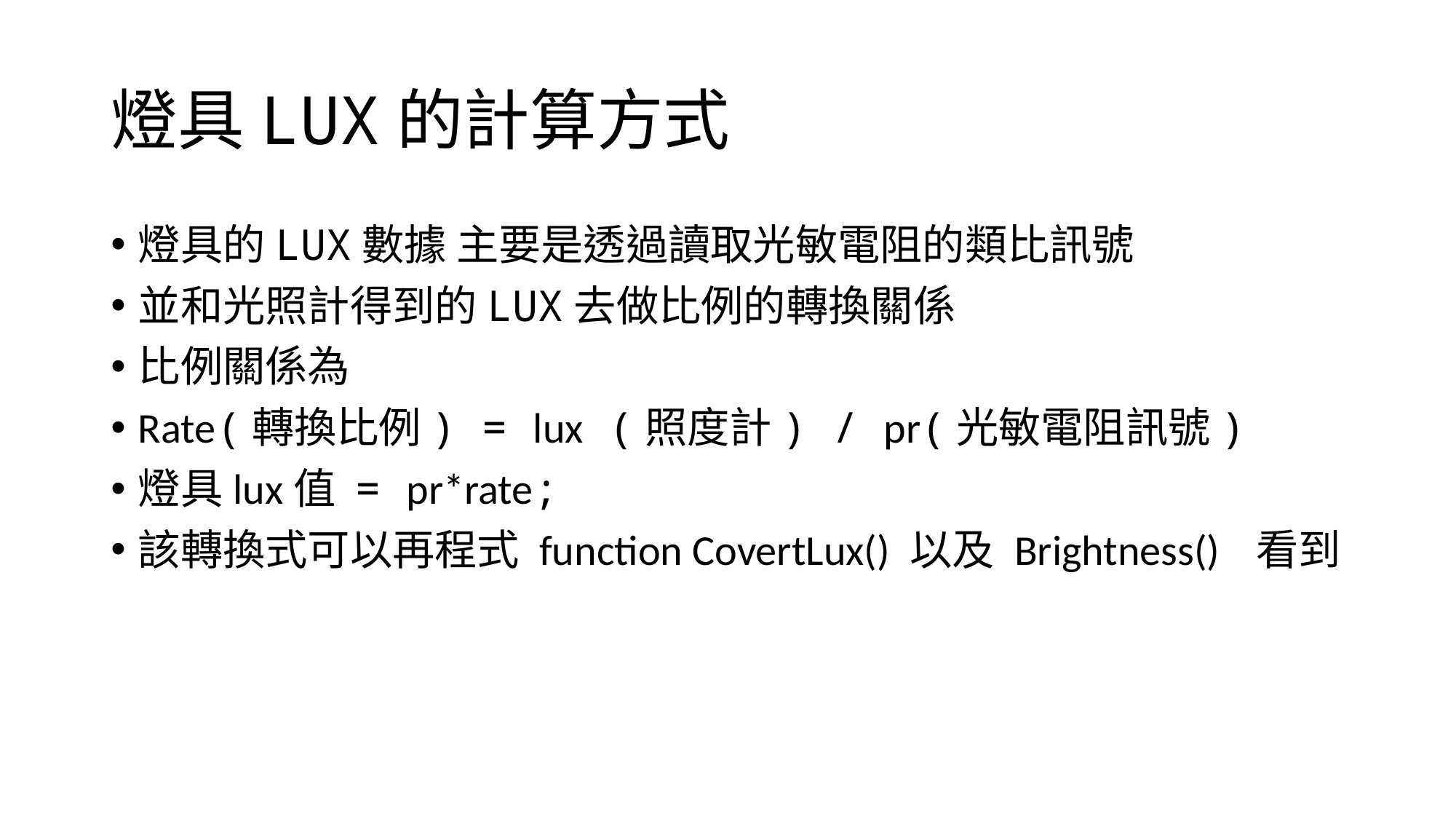

# 燈具LUX的計算方式
燈具的LUX數據 主要是透過讀取光敏電阻的類比訊號
並和光照計得到的LUX去做比例的轉換關係
比例關係為
Rate(轉換比例) = lux (照度計) / pr(光敏電阻訊號)
燈具lux值 = pr*rate;
該轉換式可以再程式 function CovertLux() 以及 Brightness() 看到